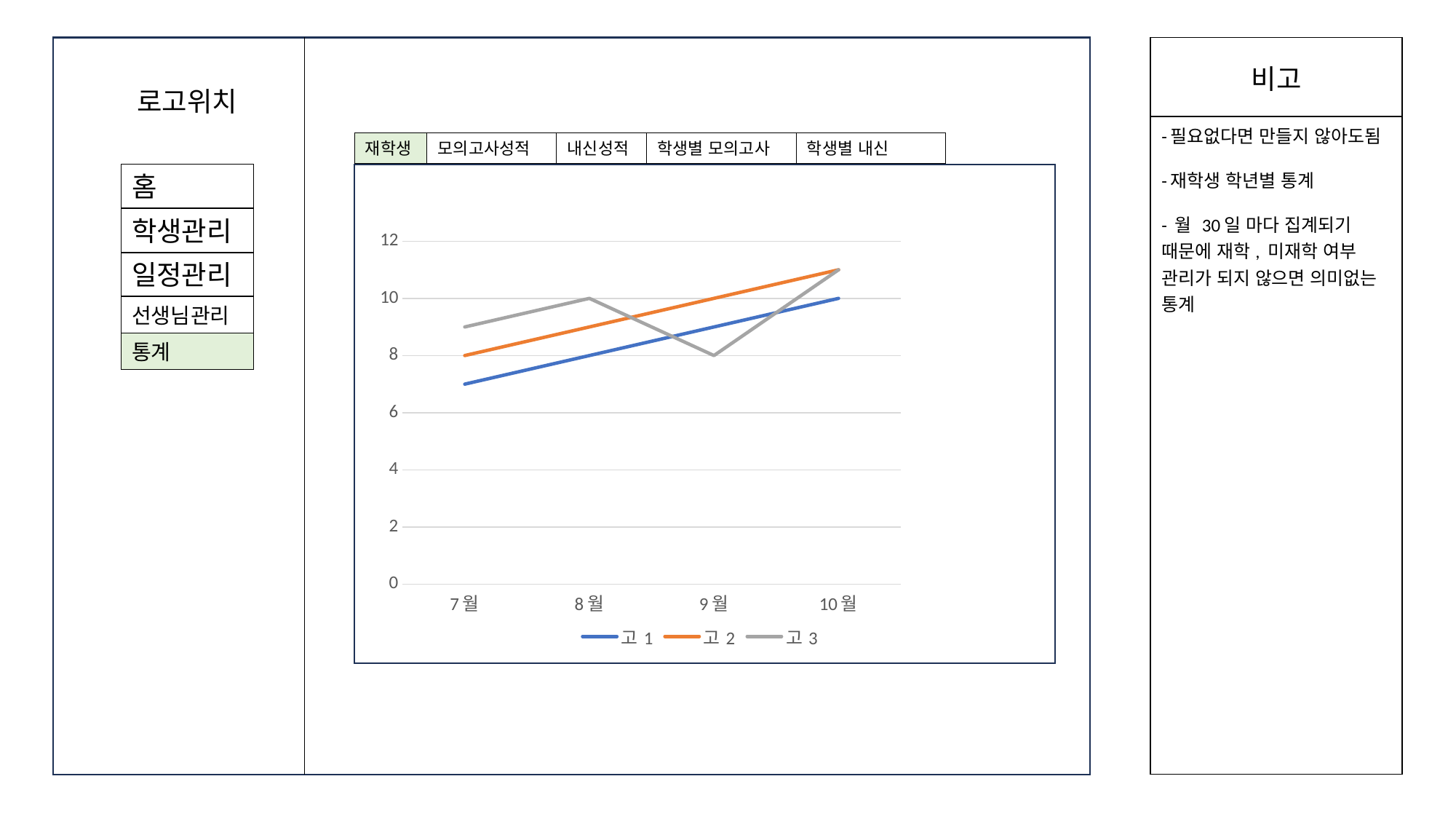

| 비고 |
| --- |
| -필요없다면 만들지 않아도됨 -재학생 학년별 통계 - 월 30일 마다 집계되기 때문에 재학, 미재학 여부 관리가 되지 않으면 의미없는 통계 |

로고위치
재학생
모의고사성적
내신성적
학생별 모의고사
학생별 내신
홈

### Chart

| Category | 고1 | 고2 | 고3 |
|---|---|---|---|
| 7월 | 7.0 | 8.0 | 9.0 |
| 8월 | 8.0 | 9.0 | 10.0 |
| 9월 | 9.0 | 10.0 | 8.0 |
| 10월 | 10.0 | 11.0 | 11.0 |
학생관리
일정관리
선생님관리
통계